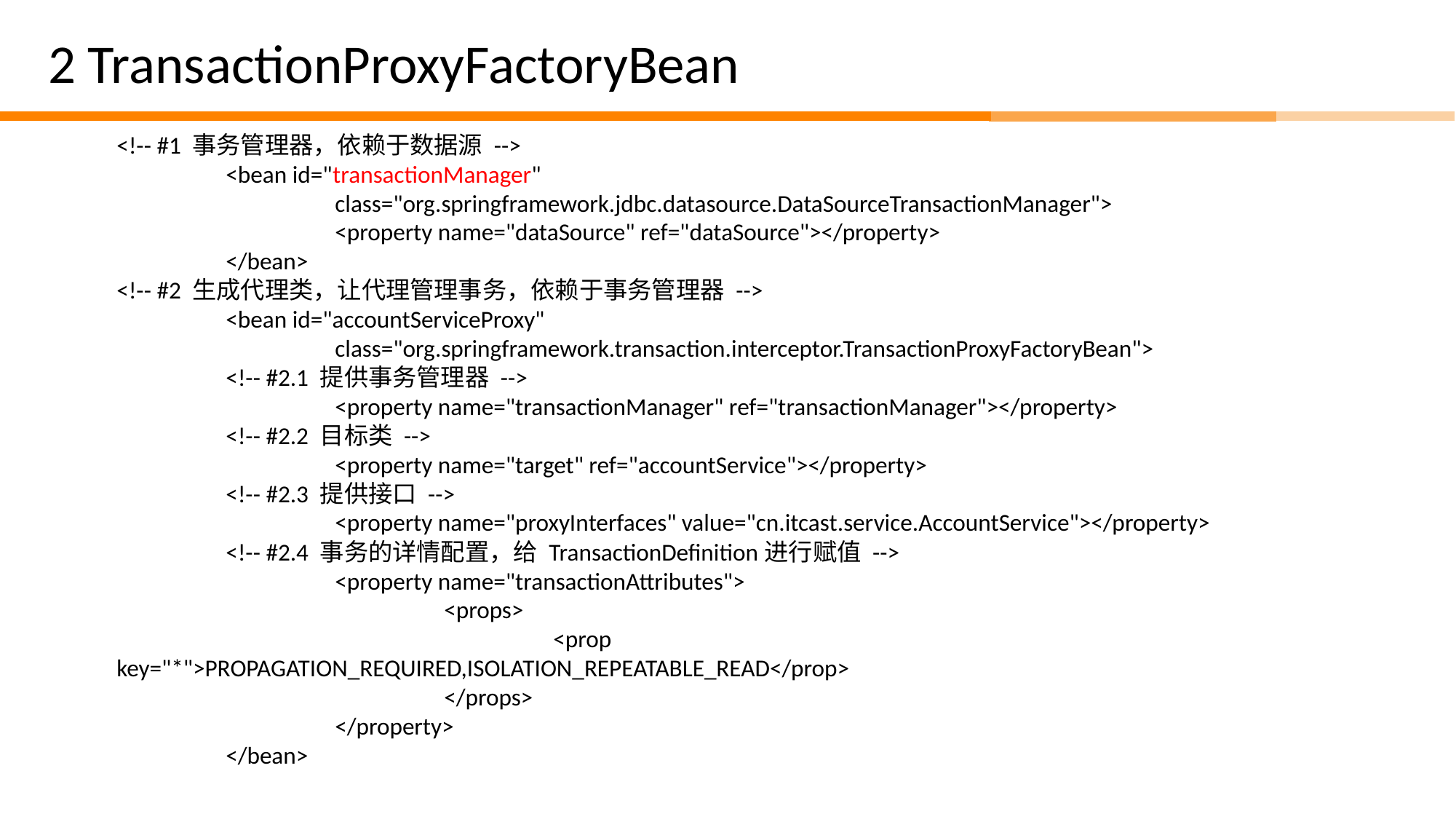

# 2 TransactionProxyFactoryBean
<!-- #1 事务管理器，依赖于数据源 -->
	<bean id="transactionManager"
		class="org.springframework.jdbc.datasource.DataSourceTransactionManager">
		<property name="dataSource" ref="dataSource"></property>
	</bean>
<!-- #2 生成代理类，让代理管理事务，依赖于事务管理器 -->
	<bean id="accountServiceProxy"
		class="org.springframework.transaction.interceptor.TransactionProxyFactoryBean">
	<!-- #2.1 提供事务管理器 -->
		<property name="transactionManager" ref="transactionManager"></property>
	<!-- #2.2 目标类 -->
		<property name="target" ref="accountService"></property>
	<!-- #2.3 提供接口 -->
		<property name="proxyInterfaces" value="cn.itcast.service.AccountService"></property>
	<!-- #2.4 事务的详情配置，给 TransactionDefinition进行赋值 -->
		<property name="transactionAttributes">
			<props>
				<prop key="*">PROPAGATION_REQUIRED,ISOLATION_REPEATABLE_READ</prop>
			</props>
		</property>
	</bean>